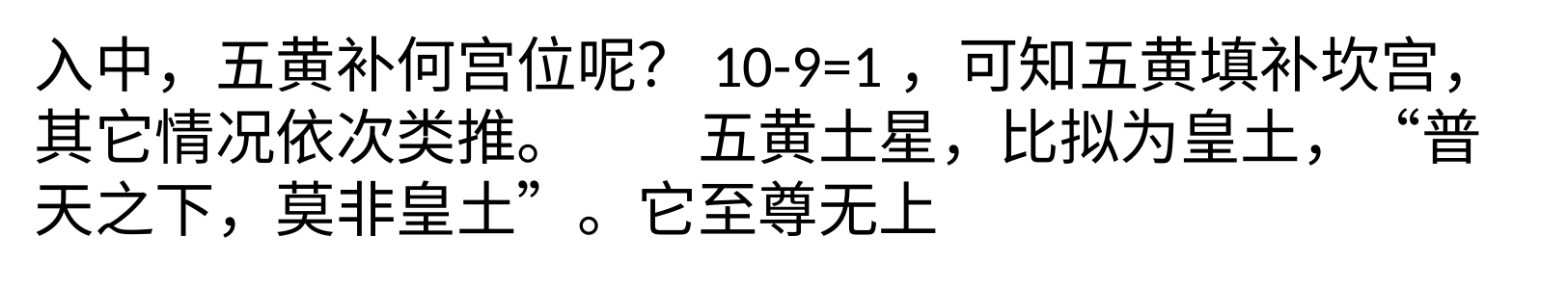

入中，五黄补何宫位呢？10-9=1，可知五黄填补坎宫，其它情况依次类推。　　五黄土星，比拟为皇土，“普天之下，莫非皇土”。它至尊无上